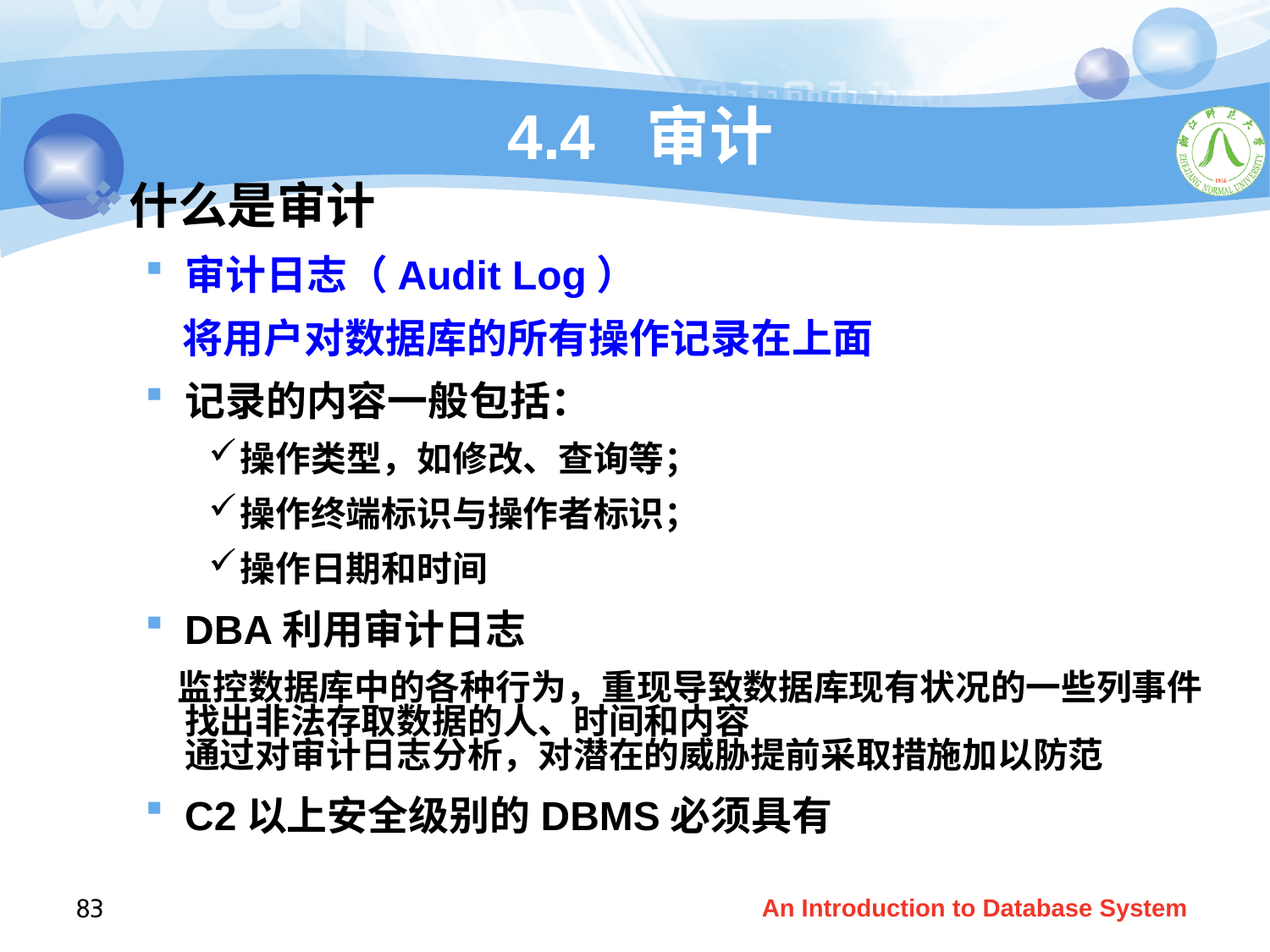

# 4.4  审计
什么是审计
审计日志（Audit Log）
   将用户对数据库的所有操作记录在上面
记录的内容一般包括：
操作类型，如修改、查询等；
操作终端标识与操作者标识；
操作日期和时间
DBA利用审计日志
   监控数据库中的各种行为，重现导致数据库现有状况的一些列事件
找出非法存取数据的人、时间和内容
通过对审计日志分析，对潜在的威胁提前采取措施加以防范
C2以上安全级别的DBMS必须具有
83
An Introduction to Database System